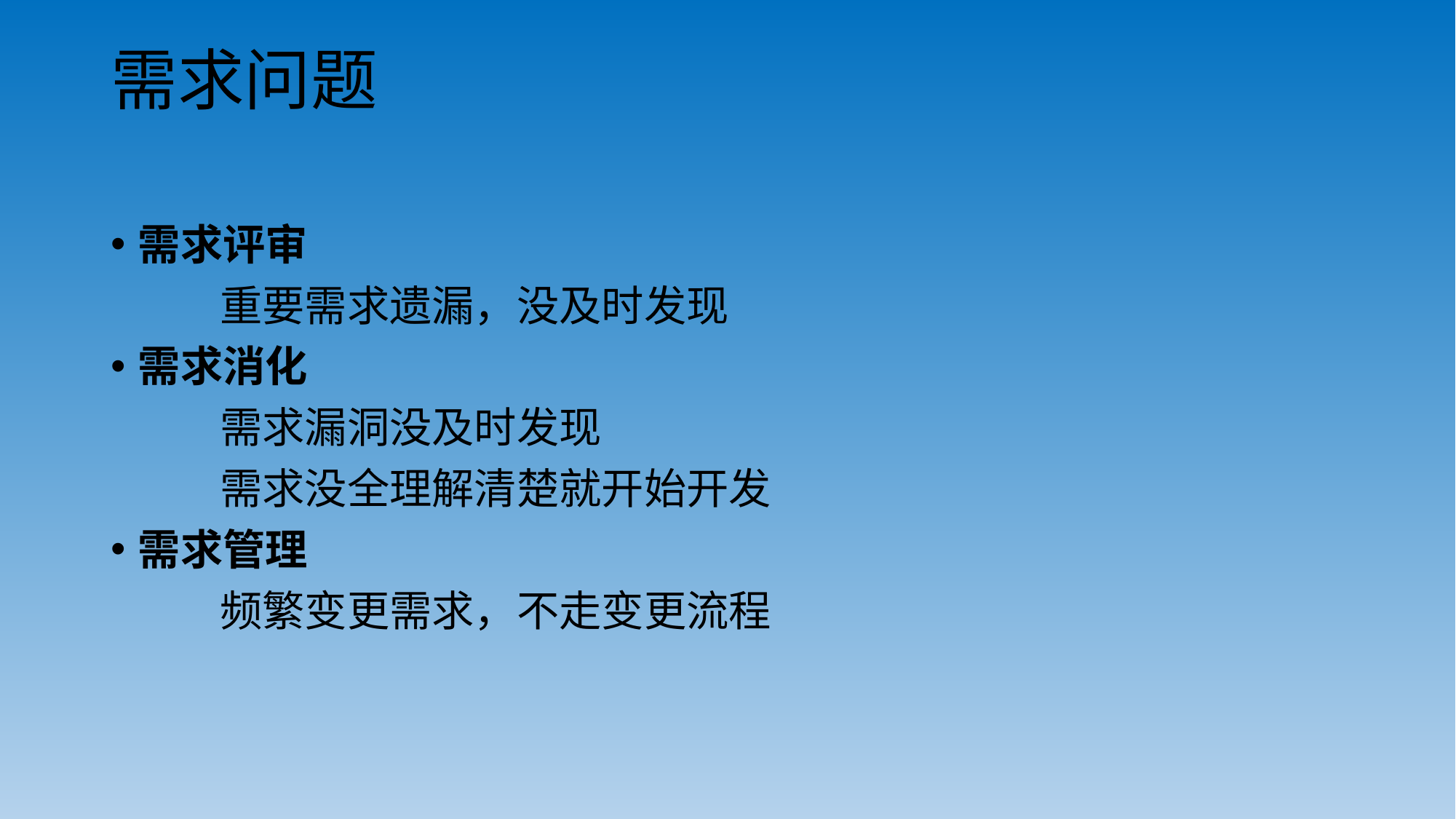

# 需求问题
需求评审
	重要需求遗漏，没及时发现
需求消化
	需求漏洞没及时发现
	需求没全理解清楚就开始开发
需求管理
	频繁变更需求，不走变更流程